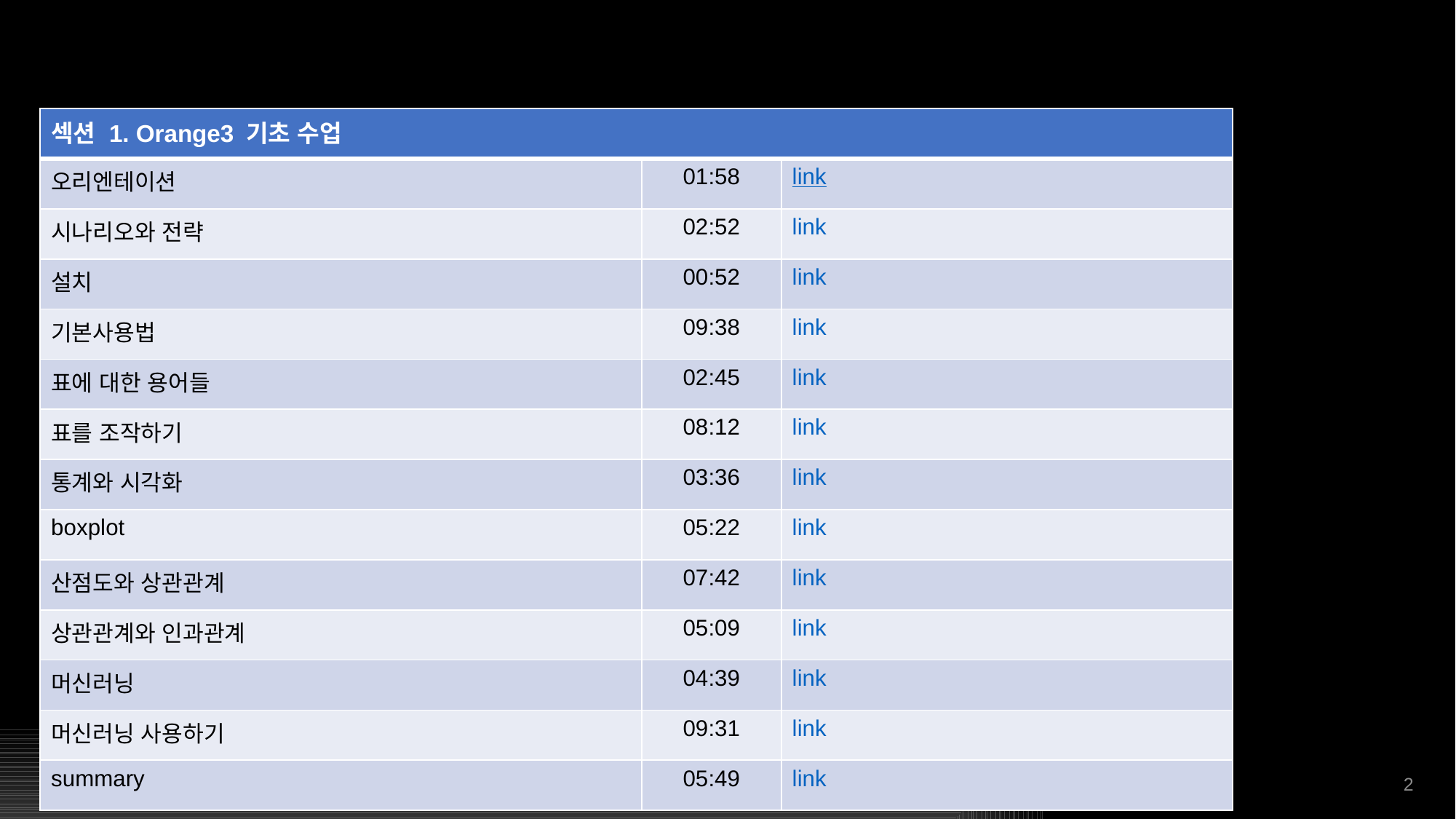

교과 과정
| 섹션 1. Orange3 기초 수업 |  |  |
| --- | --- | --- |
| 오리엔테이션 | 01:58 | link |
| 시나리오와 전략 | 02:52 | link |
| 설치 | 00:52 | link |
| 기본사용법 | 09:38 | link |
| 표에 대한 용어들 | 02:45 | link |
| 표를 조작하기 | 08:12 | link |
| 통계와 시각화 | 03:36 | link |
| boxplot | 05:22 | link |
| 산점도와 상관관계 | 07:42 | link |
| 상관관계와 인과관계 | 05:09 | link |
| 머신러닝 | 04:39 | link |
| 머신러닝 사용하기 | 09:31 | link |
| summary | 05:49 | link |
2